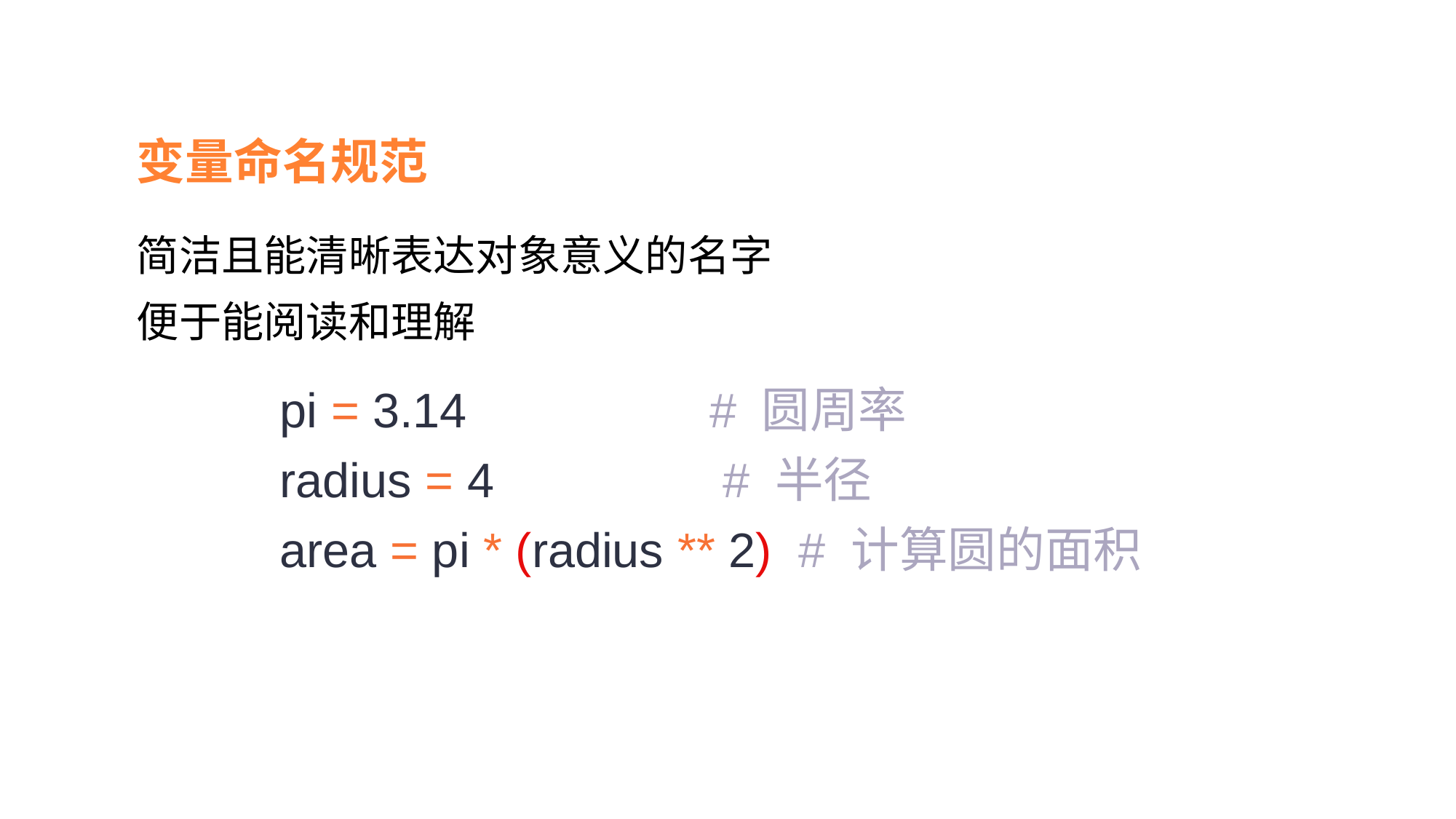

变量命名规范
简洁且能清晰表达对象意义的名字
便于能阅读和理解
pi = 3.14                  # 圆周率
radius = 4                 # 半径
area = pi * (radius ** 2)  # 计算圆的面积